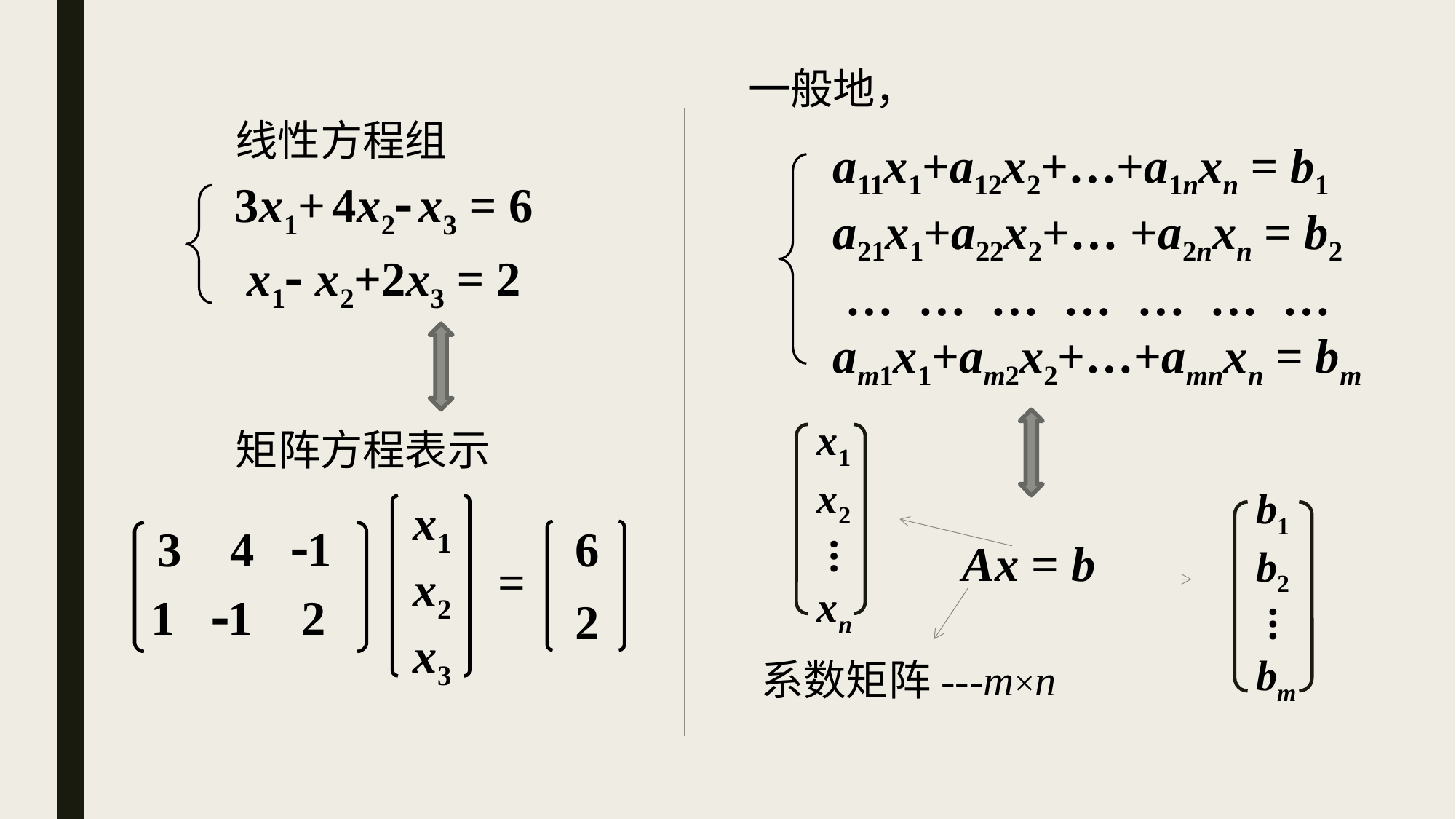

一般地，
线性方程组
a11x1+a12x2+…+a1nxn = b1
a21x1+a22x2+… +a2nxn = b2
 …  …  …  …  …  …  …
am1x1+am2x2+…+amnxn = bm

3x1+ 4x2− x3 = 6

  x1−  x2+2x3 = 2

x1
x2
 ⁝
xn

矩阵方程表示

b1
b2
 ⁝
bm
x1
x2
x3

3    4   −1
6

2

Ax = b
=
1   −1    2
系数矩阵---m×n